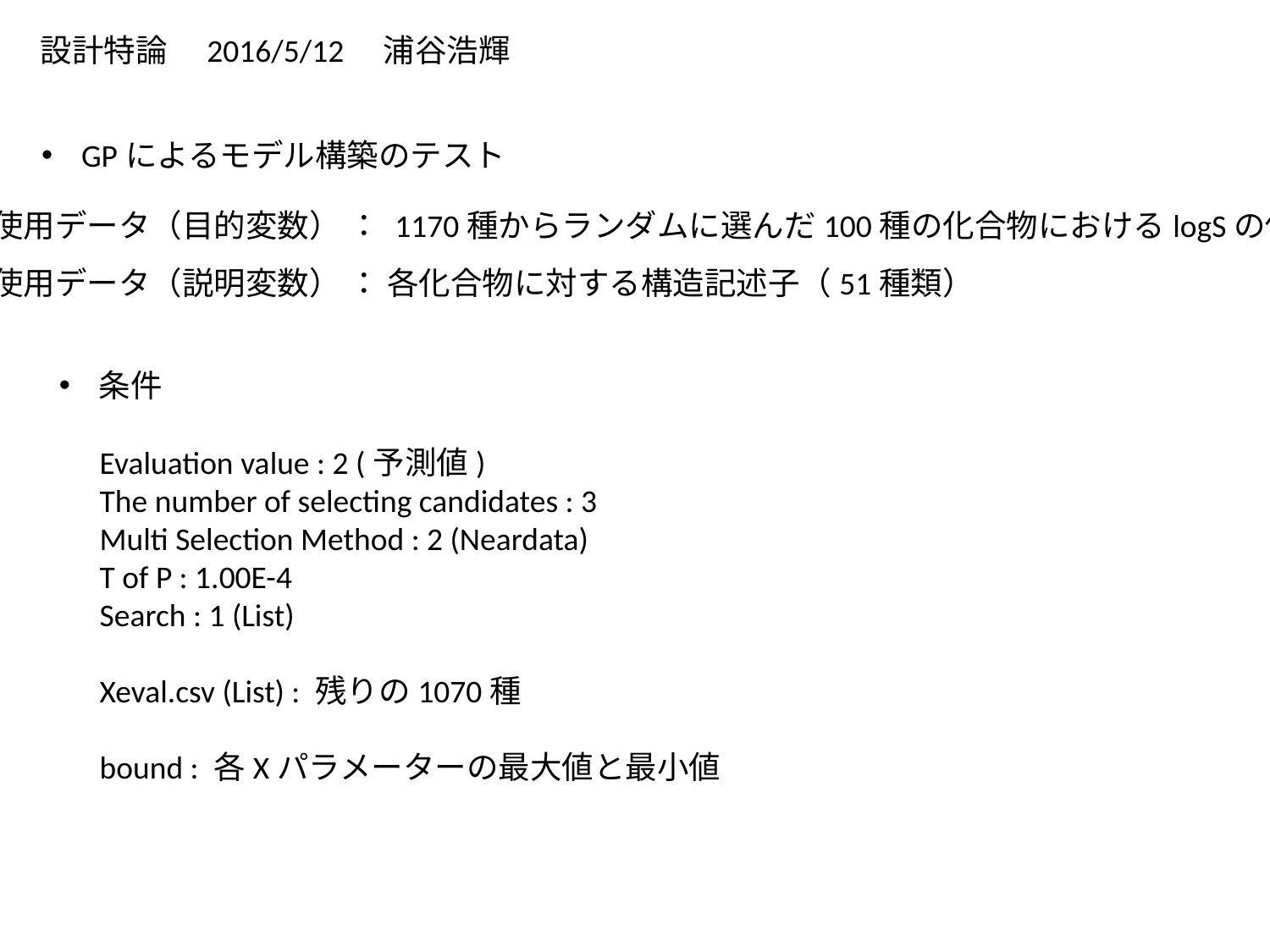

設計特論　2016/5/12　浦谷浩輝
GPによるモデル構築のテスト
使用データ（目的変数） ： 1170種からランダムに選んだ100種の化合物におけるlogSの値
使用データ（説明変数） ： 各化合物に対する構造記述子（51種類）
条件
Evaluation value : 2 (予測値)
The number of selecting candidates : 3
Multi Selection Method : 2 (Neardata)
T of P : 1.00E-4
Search : 1 (List)

Xeval.csv (List) : 残りの1070種

bound : 各Xパラメーターの最大値と最小値